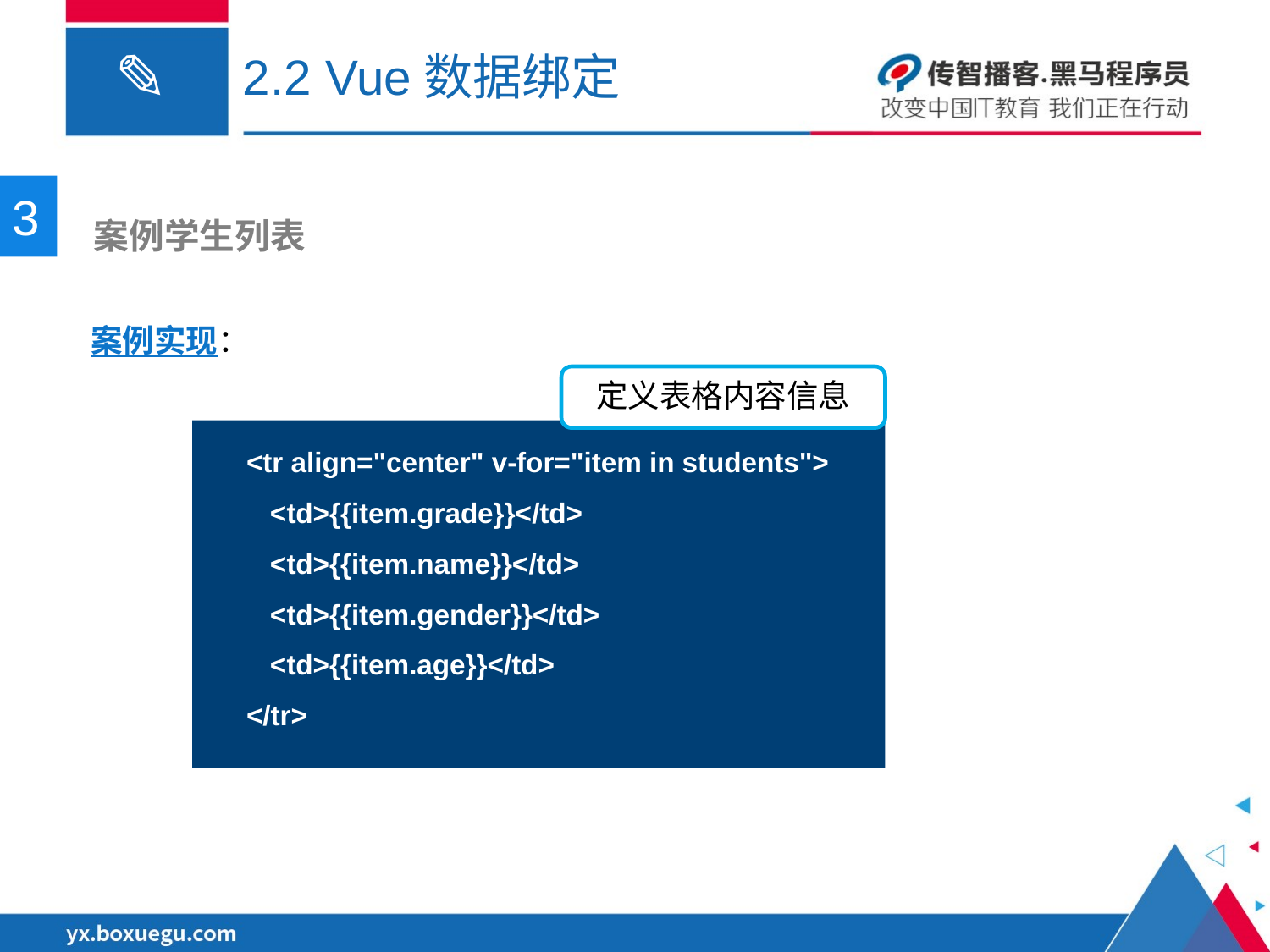

# 2.2 Vue数据绑定

3
  案例学生列表
案例实现：
定义表格内容信息

   <tr align="center" v-for="item in students">
      <td>{{item.grade}}</td>
      <td>{{item.name}}</td>
      <td>{{item.gender}}</td>
      <td>{{item.age}}</td>
   </tr>